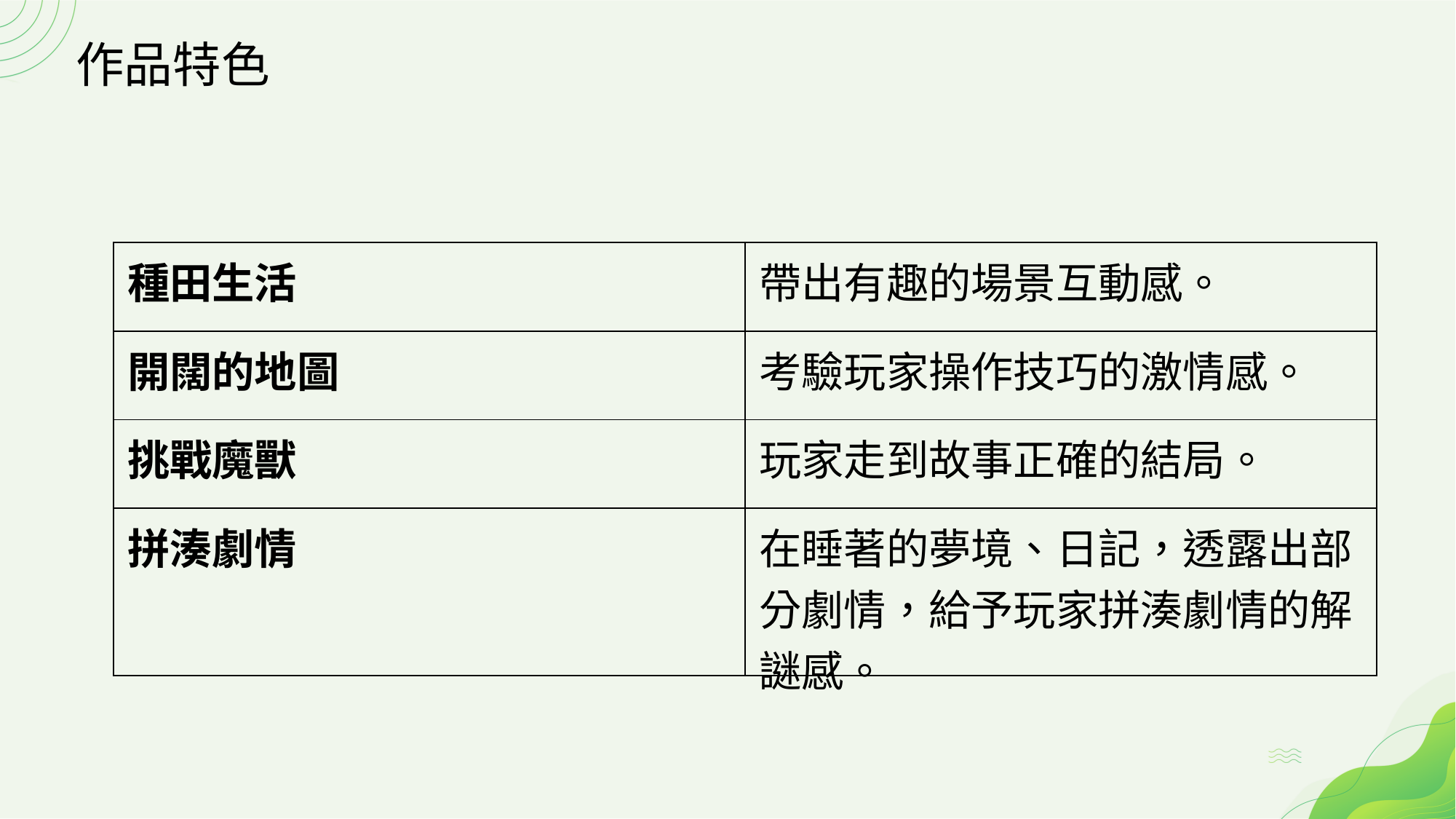

作品特色
| 種田生活 | 帶出有趣的場景互動感。 |
| --- | --- |
| 開闊的地圖 | 考驗玩家操作技巧的激情感。 |
| 挑戰魔獸 | 玩家走到故事正確的結局。 |
| 拼湊劇情 | 在睡著的夢境、日記，透露出部分劇情，給予玩家拼湊劇情的解謎感。 |